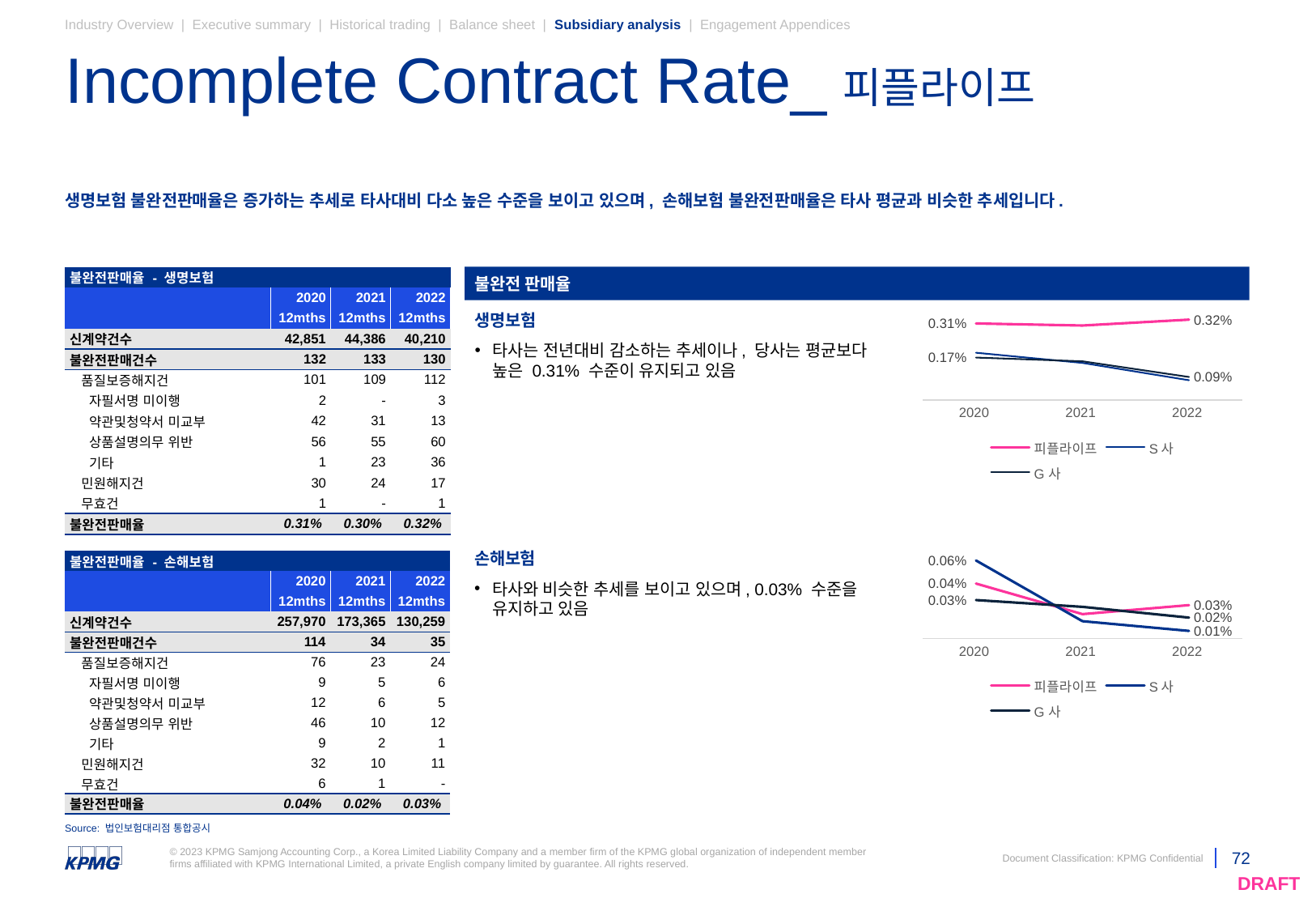

Industry Overview  |  Executive summary  |  Historical trading  |  Balance sheet  |  Subsidiary analysis  |  Engagement Appendices
# Incomplete Contract Rate_피플라이프
생명보험 불완전판매율은 증가하는 추세로 타사대비 다소 높은 수준을 보이고 있으며, 손해보험 불완전판매율은 타사 평균과 비슷한 추세입니다.
불완전 판매율
| 불완전판매율 - 생명보험 |  |  |  |  |  |
| --- | --- | --- | --- | --- | --- |
|  |  |  | 2020 | 2021 | 2022 |
|  |  |  | 12mths | 12mths | 12mths |
| 신계약건수 |  |  | 42,851 | 44,386 | 40,210 |
| 불완전판매건수 |  |  | 132 | 133 | 130 |
| 품질보증해지건 |  |  | 101 | 109 | 112 |
| 자필서명 미이행 |  |  | 2 | - | 3 |
| 약관및청약서 미교부 |  |  | 42 | 31 | 13 |
| 상품설명의무 위반 |  |  | 56 | 55 | 60 |
| 기타 |  |  | 1 | 23 | 36 |
| 민원해지건 |  |  | 30 | 24 | 17 |
| 무효건 |  |  | 1 | - | 1 |
| 불완전판매율 |  |  | 0.31% | 0.30% | 0.32% |
생명보험
타사는 전년대비 감소하는 추세이나, 당사는 평균보다 높은 0.31% 수준이 유지되고 있음

### Chart

| Category | 피플라이프 | S사 | G사 |
|---|---|---|---|
| 2020 | 0.0030804415299526267 | 0.001904618227762168 | 0.0017103131188632996 |
| 2021 | 0.002996440319019511 | 0.0014945652173913044 | 0.0015591960528845126 |
| 2022 | 0.003233026610295946 | 0.000799498692711597 | 0.0009298278030433979 |
손해보험
타사와 비슷한 추세를 보이고 있으며, 0.03% 수준을 유지하고 있음

### Chart

| Category | 피플라이프 | S사 | G사 |
|---|---|---|---|
| 2020 | 0.0004419118502151413 | 0.000627401772410007 | 0.0003091455077644705 |
| 2021 | 0.00019611801690075852 | 0.0001394991978796122 | 0.0002546789394665891 |
| 2022 | 0.0002686954452283527 | 6.12369871402327e-05 | 0.0001680248676804167 |
| 불완전판매율 - 손해보험 |  |  |  |  |  |
| --- | --- | --- | --- | --- | --- |
|  |  |  | 2020 | 2021 | 2022 |
|  |  |  | 12mths | 12mths | 12mths |
| 신계약건수 |  |  | 257,970 | 173,365 | 130,259 |
| 불완전판매건수 |  |  | 114 | 34 | 35 |
| 품질보증해지건 |  |  | 76 | 23 | 24 |
| 자필서명 미이행 |  |  | 9 | 5 | 6 |
| 약관및청약서 미교부 |  |  | 12 | 6 | 5 |
| 상품설명의무 위반 |  |  | 46 | 10 | 12 |
| 기타 |  |  | 9 | 2 | 1 |
| 민원해지건 |  |  | 32 | 10 | 11 |
| 무효건 |  |  | 6 | 1 | - |
| 불완전판매율 |  |  | 0.04% | 0.02% | 0.03% |
Source: 법인보험대리점 통합공시